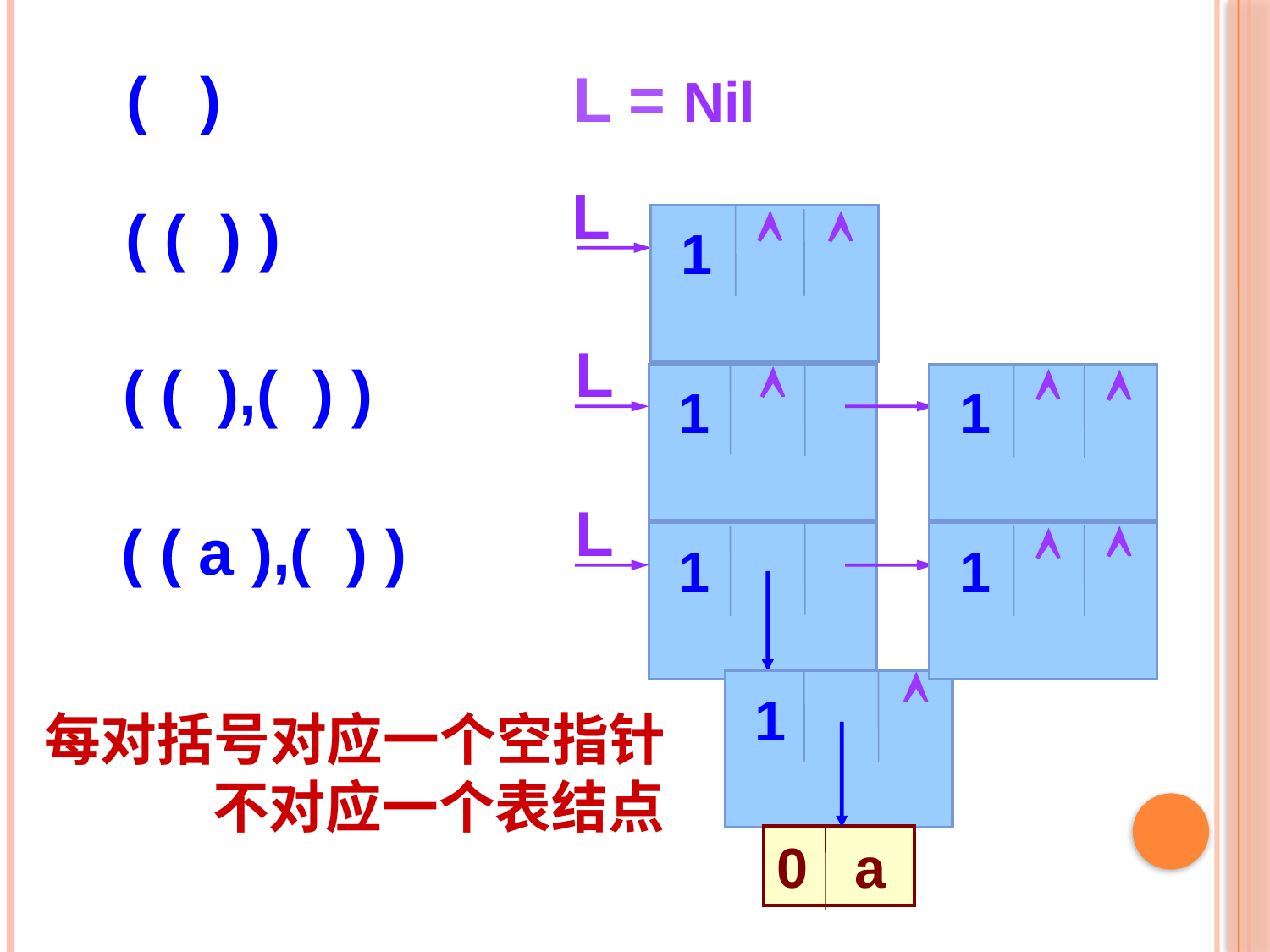

(   )
L = Nil
L
( (  ) )
∧
∧
 1

L
( (  ),(  ) )
∧
∧
∧

 1
 1

L
( ( a ),(  ) )

 1

∧
∧
 1

∧
 1

0   a

每对括号对应一个空指针
            不对应一个表结点